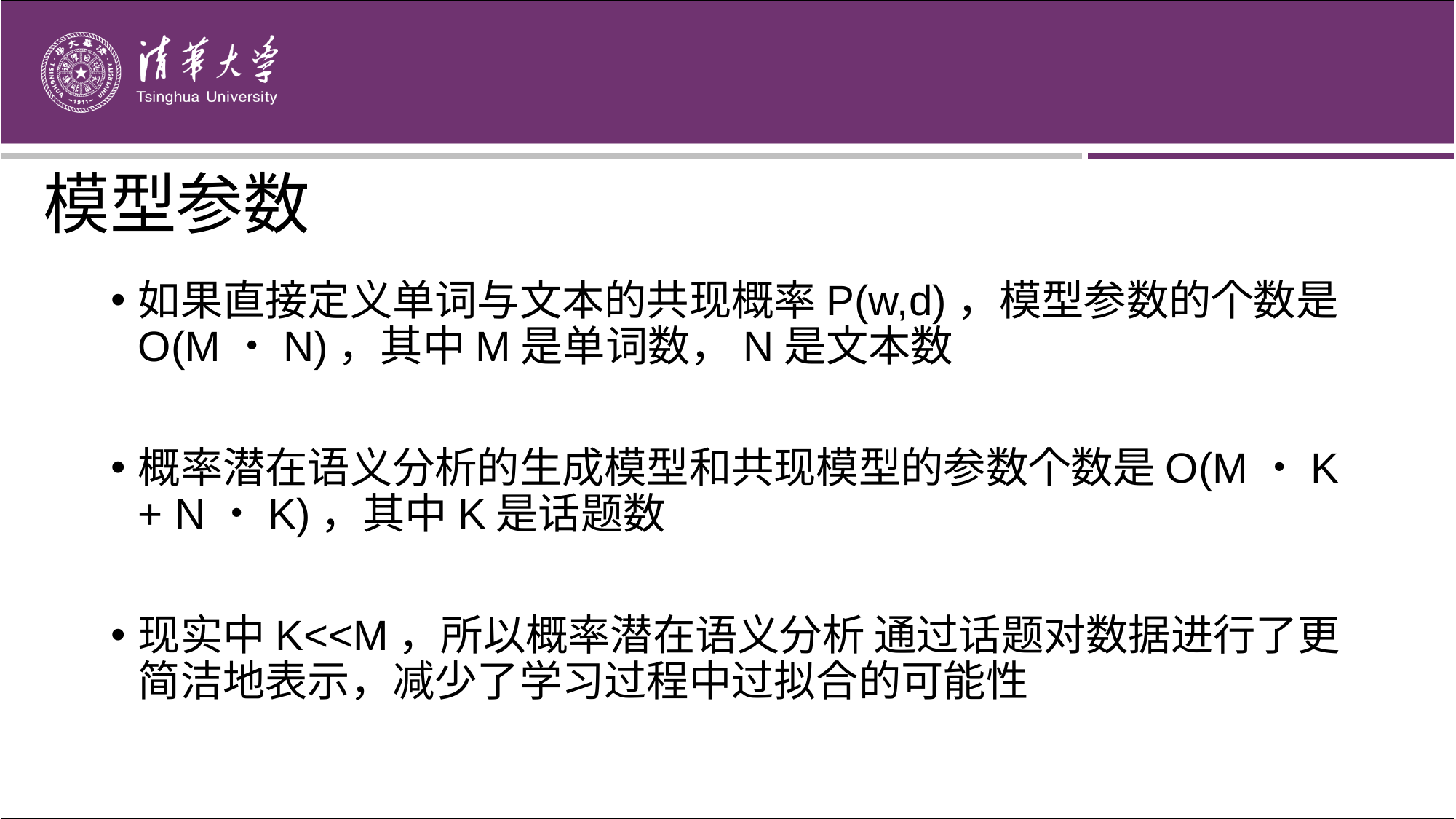

# 模型参数
如果直接定义单词与文本的共现概率P(w,d)，模型参数的个数是O(M・N)，其中M是单词数，N是文本数

概率潜在语义分析的生成模型和共现模型的参数个数是O(M・K + N・K)，其中K是话题数

现实中K<<M，所以概率潜在语义分析 通过话题对数据进行了更简洁地表示，减少了学习过程中过拟合的可能性